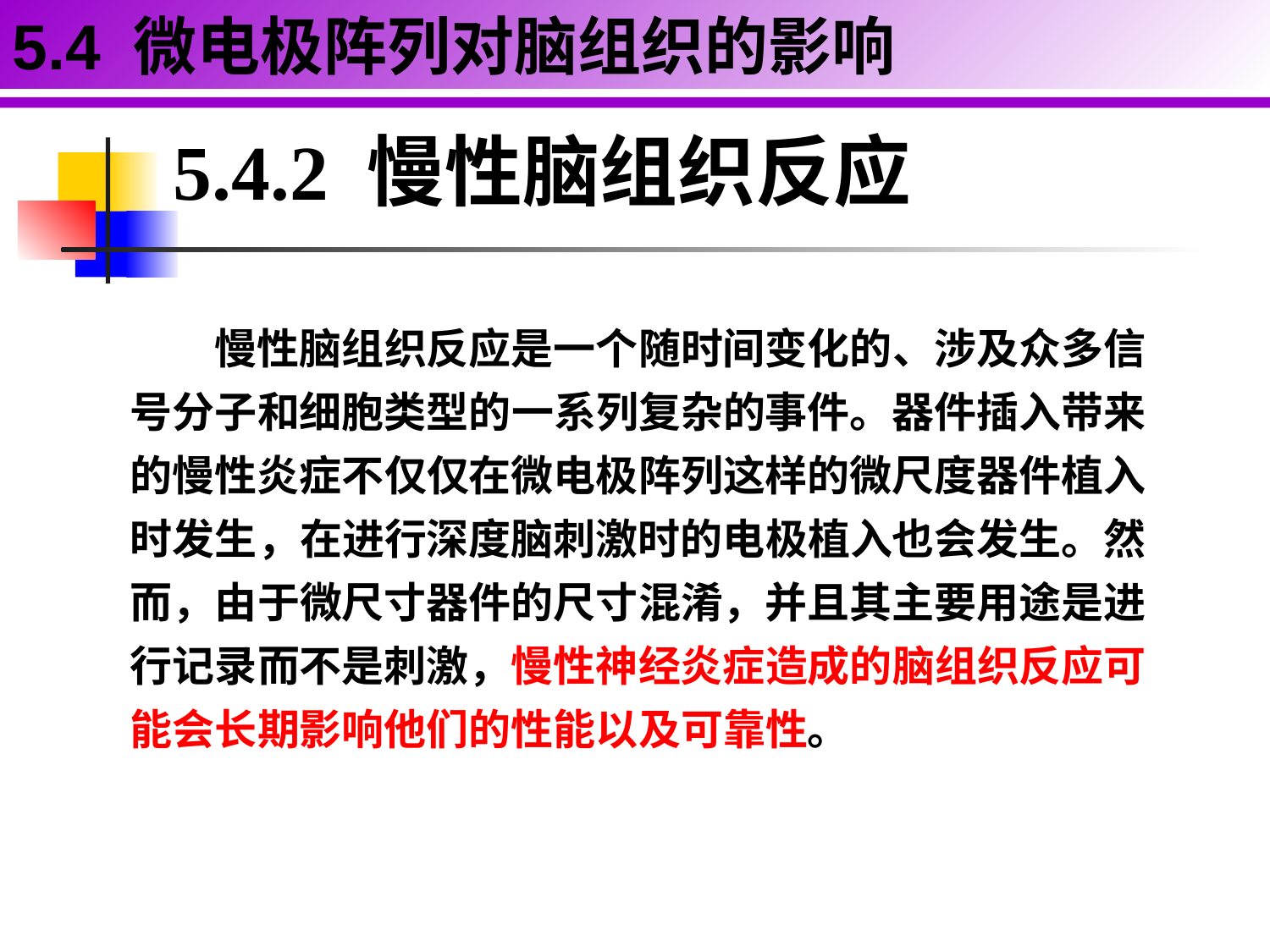

5.4 微电极阵列对脑组织的影响

5.4.2 慢性脑组织反应
慢性脑组织反应是一个随时间变化的、涉及众多信号分子和细胞类型的一系列复杂的事件。器件插入带来的慢性炎症不仅仅在微电极阵列这样的微尺度器件植入时发生，在进行深度脑刺激时的电极植入也会发生。然而，由于微尺寸器件的尺寸混淆，并且其主要用途是进行记录而不是刺激，慢性神经炎症造成的脑组织反应可能会长期影响他们的性能以及可靠性。